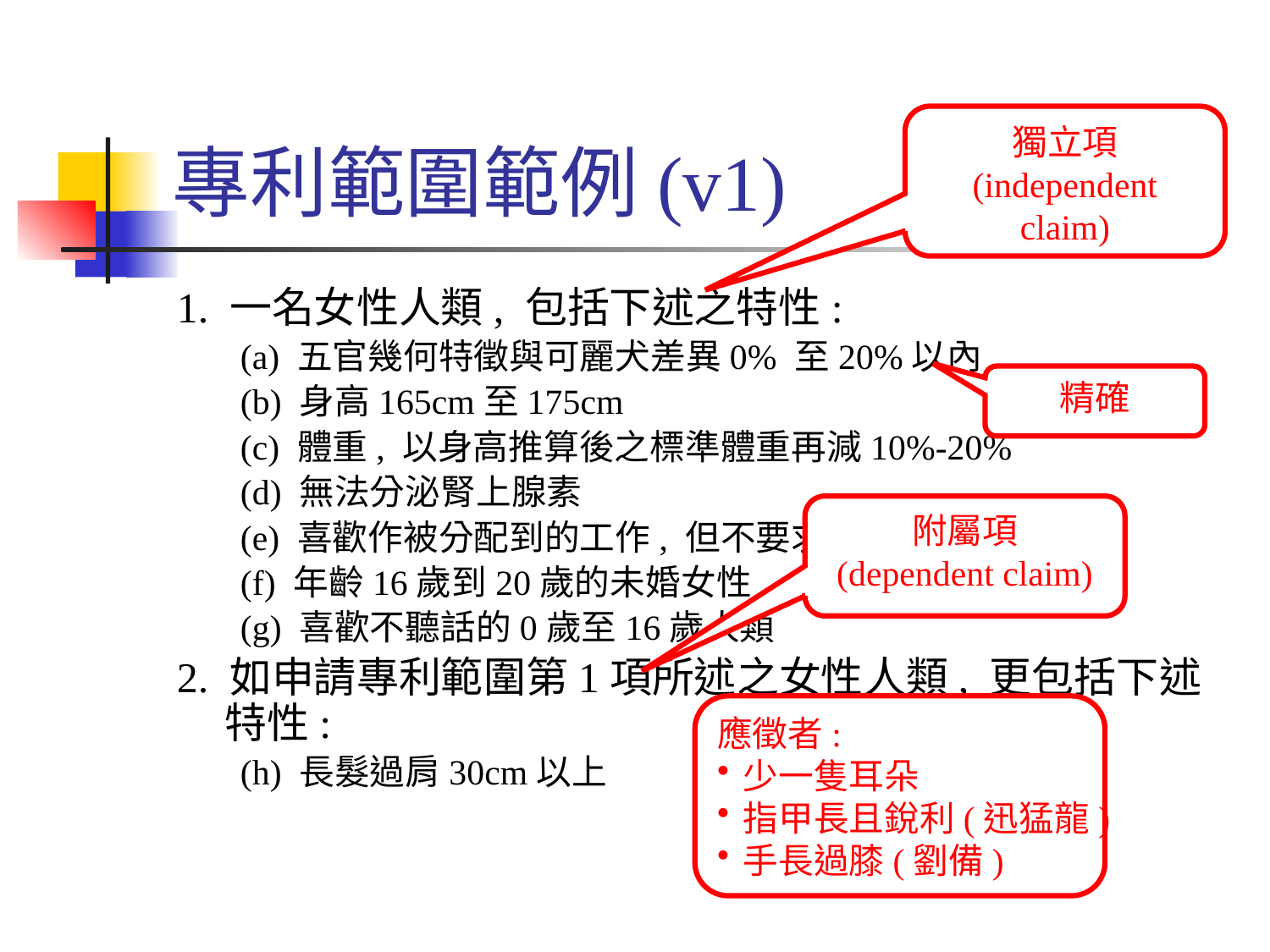

# 專利範圍範例(v1)
獨立項
(independent claim)
1. 一名女性人類, 包括下述之特性:
(a) 五官幾何特徵與可麗犬差異0% 至20%以內
(b) 身高165cm至175cm
(c) 體重, 以身高推算後之標準體重再減10%-20%
(d) 無法分泌腎上腺素
(e) 喜歡作被分配到的工作, 但不要求薪水
(f) 年齡16歲到20歲的未婚女性
(g) 喜歡不聽話的0歲至16歲人類
2. 如申請專利範圍第1項所述之女性人類, 更包括下述特性:
(h) 長髮過肩30cm以上
精確
附屬項
(dependent claim)
應徵者:
少一隻耳朵
指甲長且銳利(迅猛龍)
手長過膝(劉備)